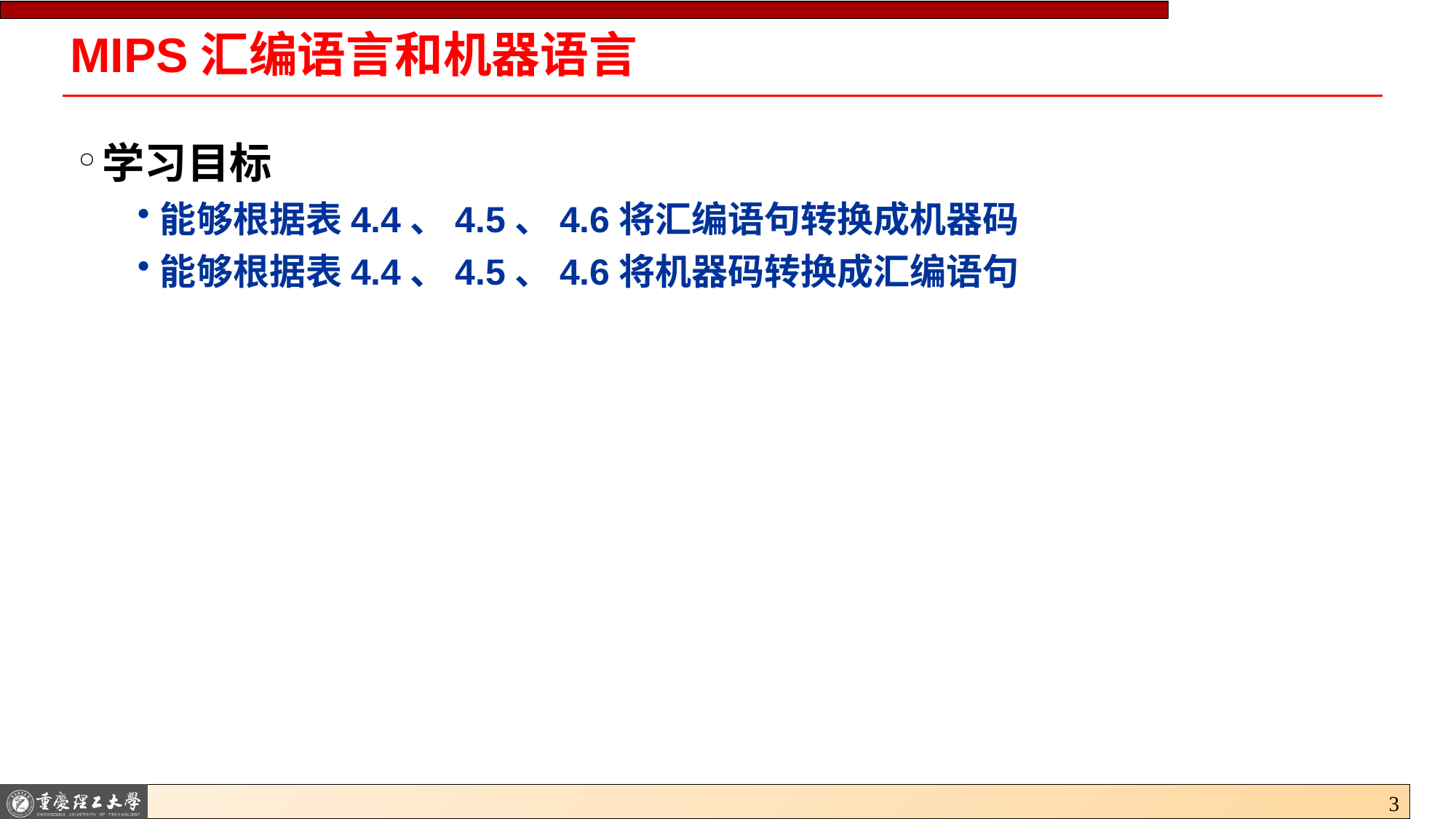

# MIPS汇编语言和机器语言
学习目标
能够根据表4.4、4.5、4.6将汇编语句转换成机器码
能够根据表4.4、4.5、4.6将机器码转换成汇编语句